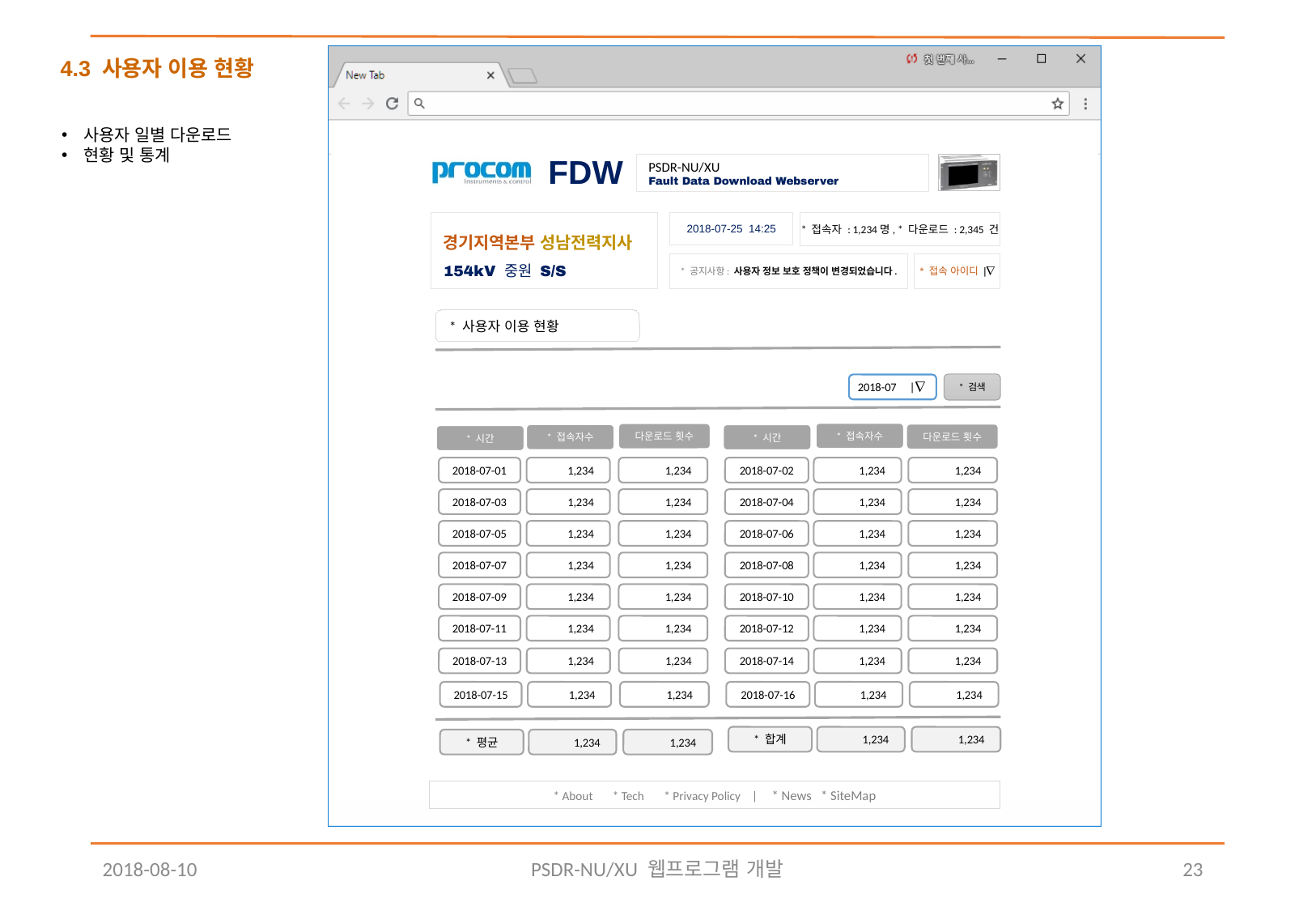

# 4.3 사용자 이용 현황
사용자 일별 다운로드
현황 및 통계
* 사용자 이용 현황
* 검색
2018-07     |∇
* 접속자수
다운로드 횟수
다운로드 횟수
* 접속자수
* 시간
* 시간
2018-07-01
1,234
1,234
2018-07-02
1,234
1,234
2018-07-03
1,234
1,234
2018-07-04
1,234
1,234
2018-07-05
1,234
1,234
2018-07-06
1,234
1,234
2018-07-07
1,234
1,234
2018-07-08
1,234
1,234
2018-07-09
1,234
1,234
2018-07-10
1,234
1,234
2018-07-11
1,234
1,234
2018-07-12
1,234
1,234
2018-07-13
1,234
1,234
2018-07-14
1,234
1,234
2018-07-15
1,234
1,234
2018-07-16
1,234
1,234
* 합계
1,234
1,234
* 평균
1,234
1,234
2018-08-10
PSDR-NU/XU 웹프로그램 개발
23